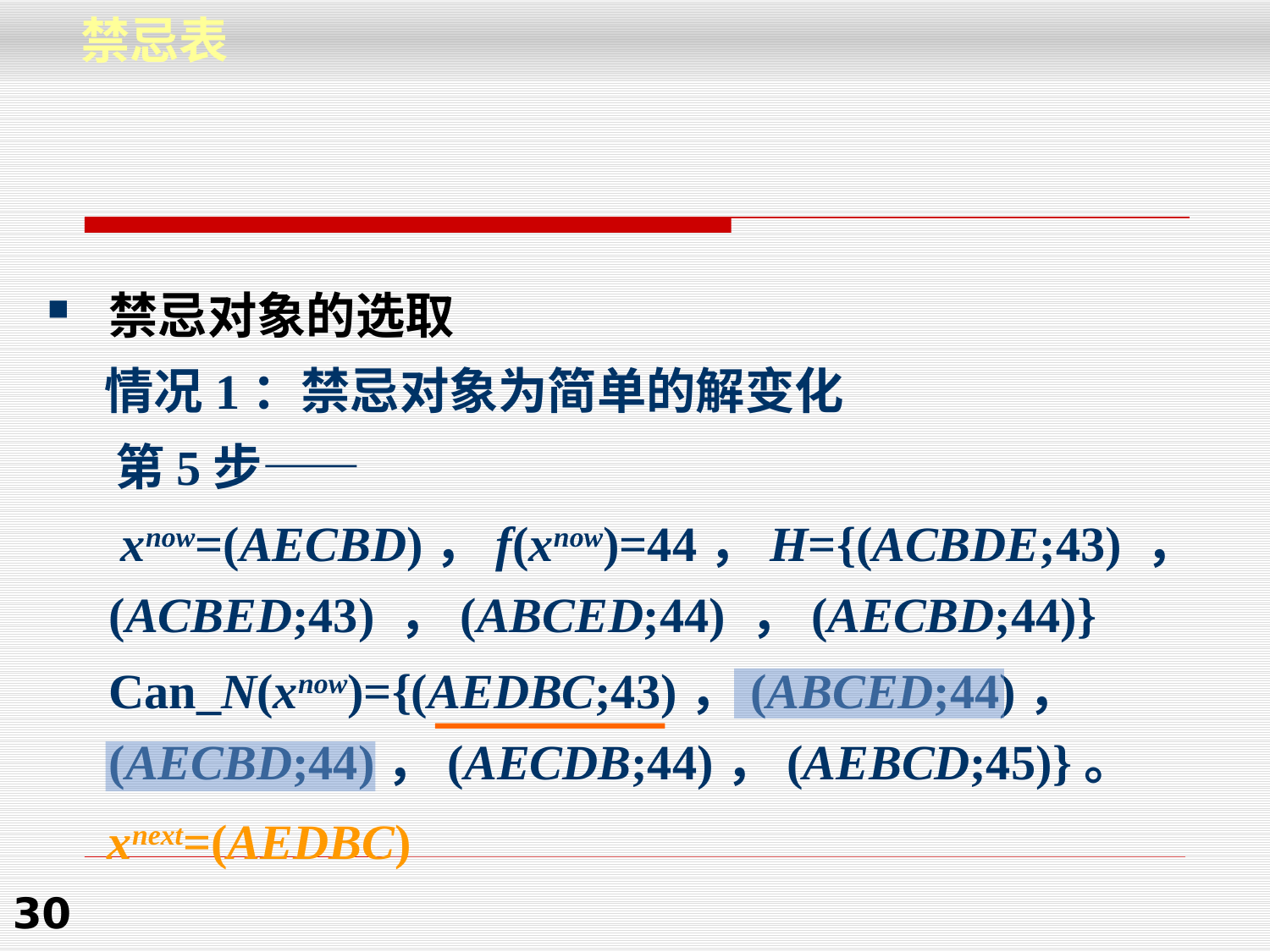

禁忌表
禁忌对象的选取
        情况1：禁忌对象为简单的解变化
     第5步——
      xnow=(AECBD)，f(xnow)=44，H={(ACBDE;43) ，(ACBED;43) ，(ABCED;44) ，(AECBD;44)}
     Can_N(xnow)={(AEDBC;43)，(ABCED;44)，(AECBD;44)，(AECDB;44)，(AEBCD;45)}。

     xnext=(AEDBC)